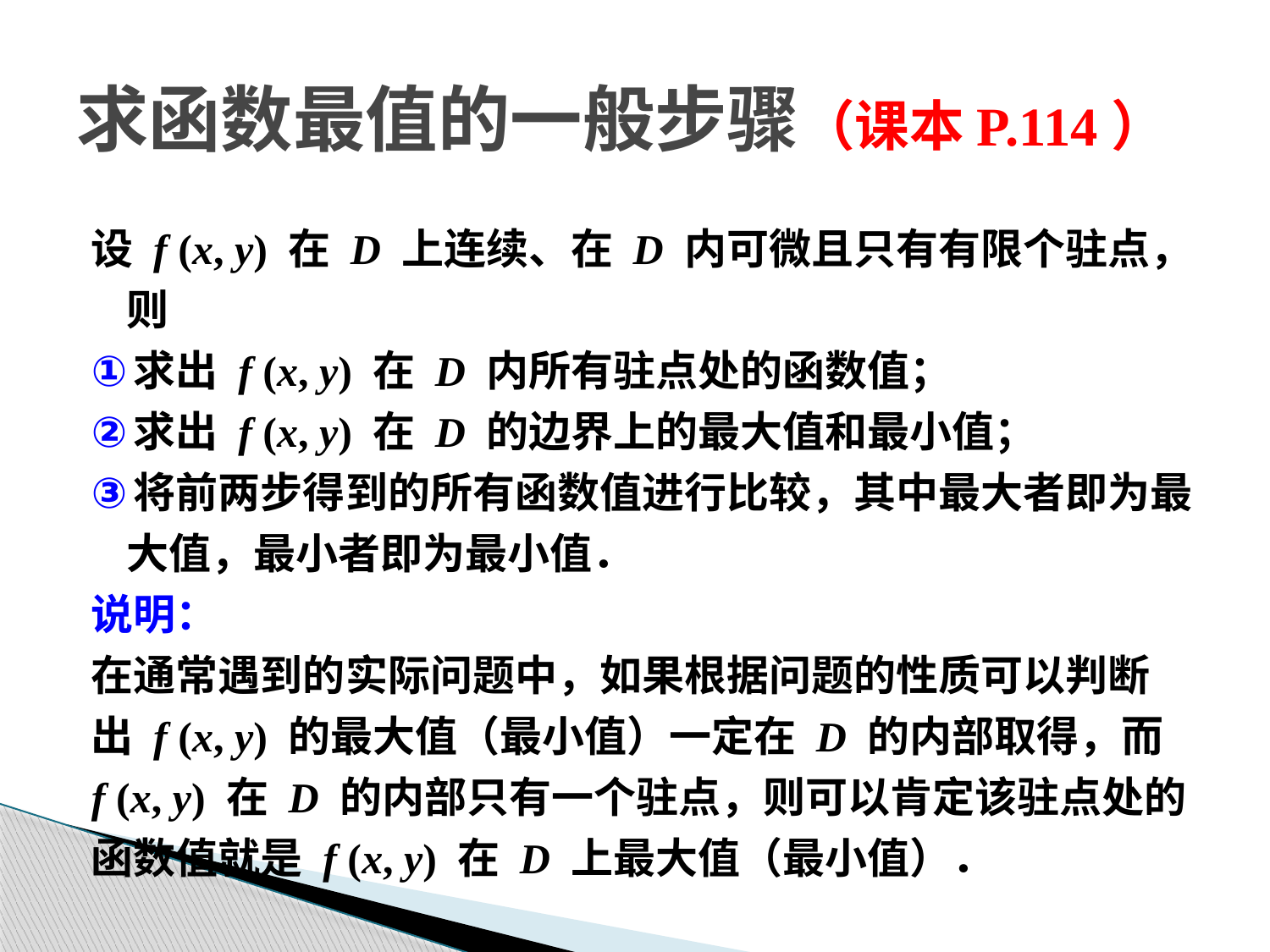

# 求函数最值的一般步骤（课本P.114）
设 f (x, y) 在 D 上连续、在 D 内可微且只有有限个驻点，则
求出 f (x, y) 在 D 内所有驻点处的函数值；
求出 f (x, y) 在 D 的边界上的最大值和最小值；
将前两步得到的所有函数值进行比较，其中最大者即为最大值，最小者即为最小值．
说明：
在通常遇到的实际问题中，如果根据问题的性质可以判断
出 f (x, y) 的最大值（最小值）一定在 D 的内部取得，而
f (x, y) 在 D 的内部只有一个驻点，则可以肯定该驻点处的
函数值就是 f (x, y) 在 D 上最大值（最小值）．